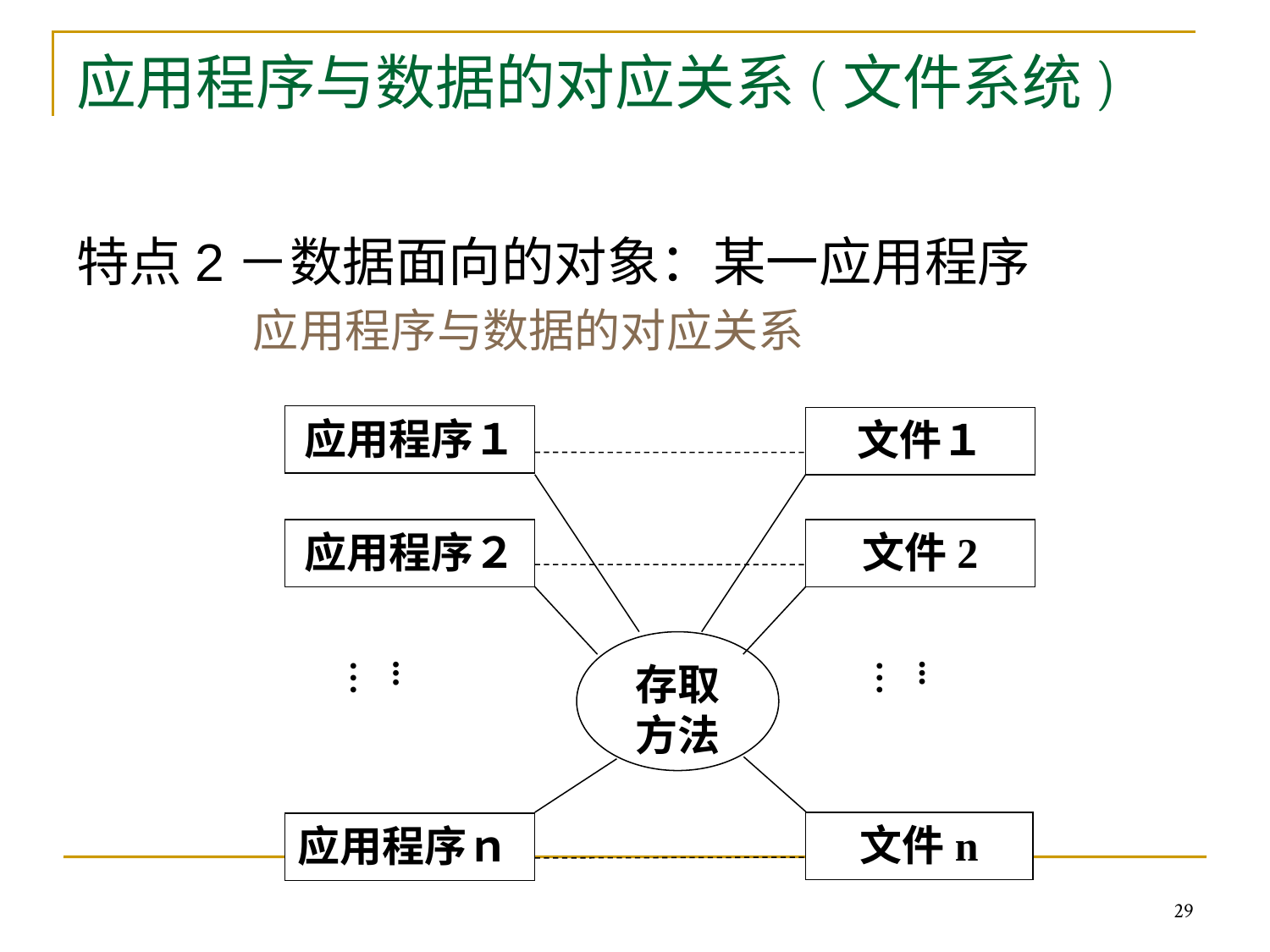

# 应用程序与数据的对应关系(文件系统)
特点2－数据面向的对象：某一应用程序
                应用程序与数据的对应关系
应用程序１
文件１

应用程序２
文件2

存取方法
...…
...…

文件n
应用程序ｎ

29